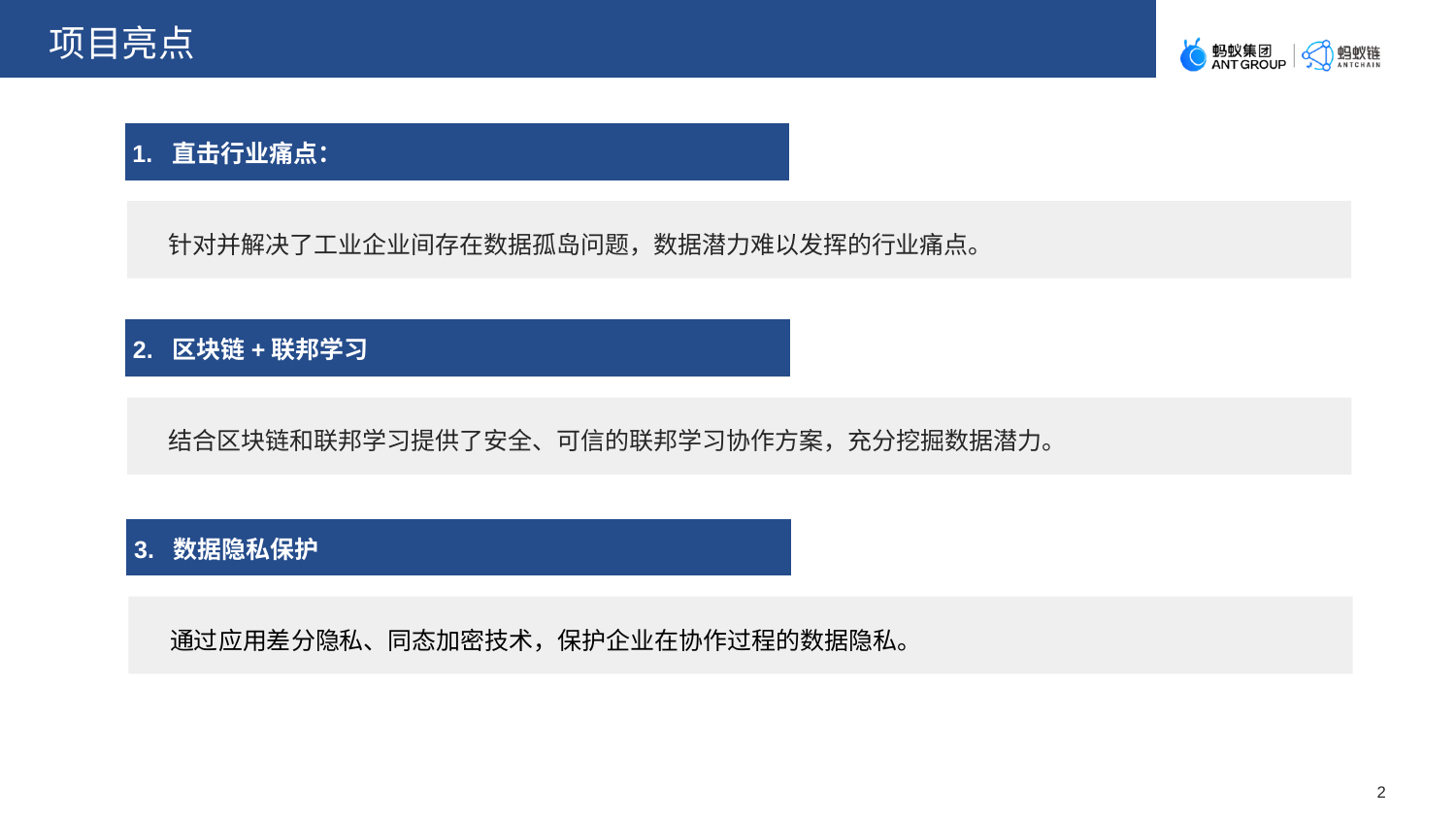

项目亮点
项目亮点

1.  直击行业痛点：

    针对并解决了工业企业间存在数据孤岛问题，数据潜力难以发挥的行业痛点。

2.  区块链+联邦学习

    结合区块链和联邦学习提供了安全、可信的联邦学习协作方案，充分挖掘数据潜力。

3.  数据隐私保护

    通过应用差分隐私、同态加密技术，保护企业在协作过程的数据隐私。